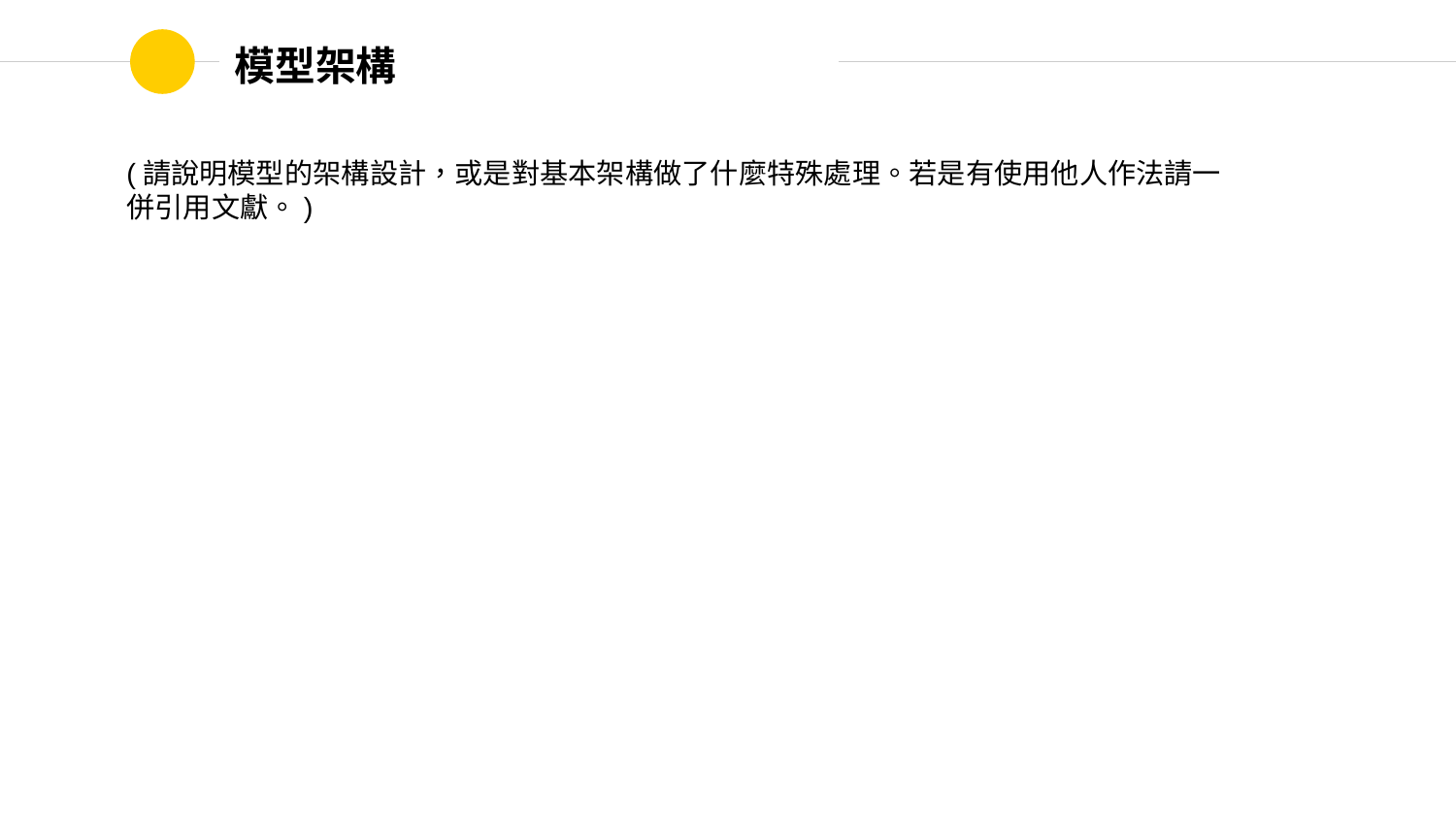

# 模型架構
(請說明模型的架構設計，或是對基本架構做了什麼特殊處理。若是有使用他人作法請一併引用文獻。)